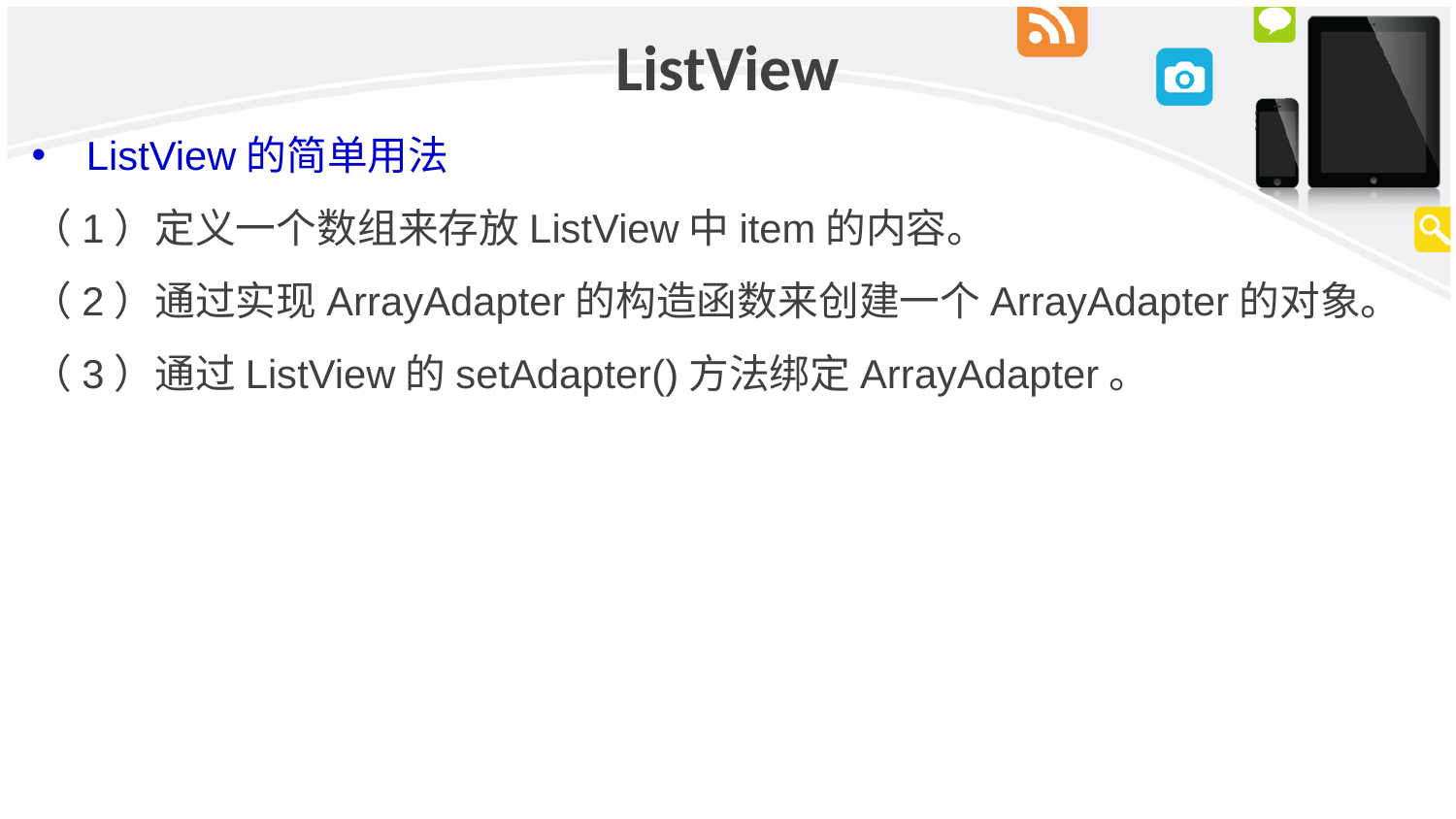

# ListView
ListView的简单用法
（1）定义一个数组来存放ListView中item的内容。
（2）通过实现ArrayAdapter的构造函数来创建一个ArrayAdapter的对象。
（3）通过ListView的setAdapter()方法绑定ArrayAdapter。